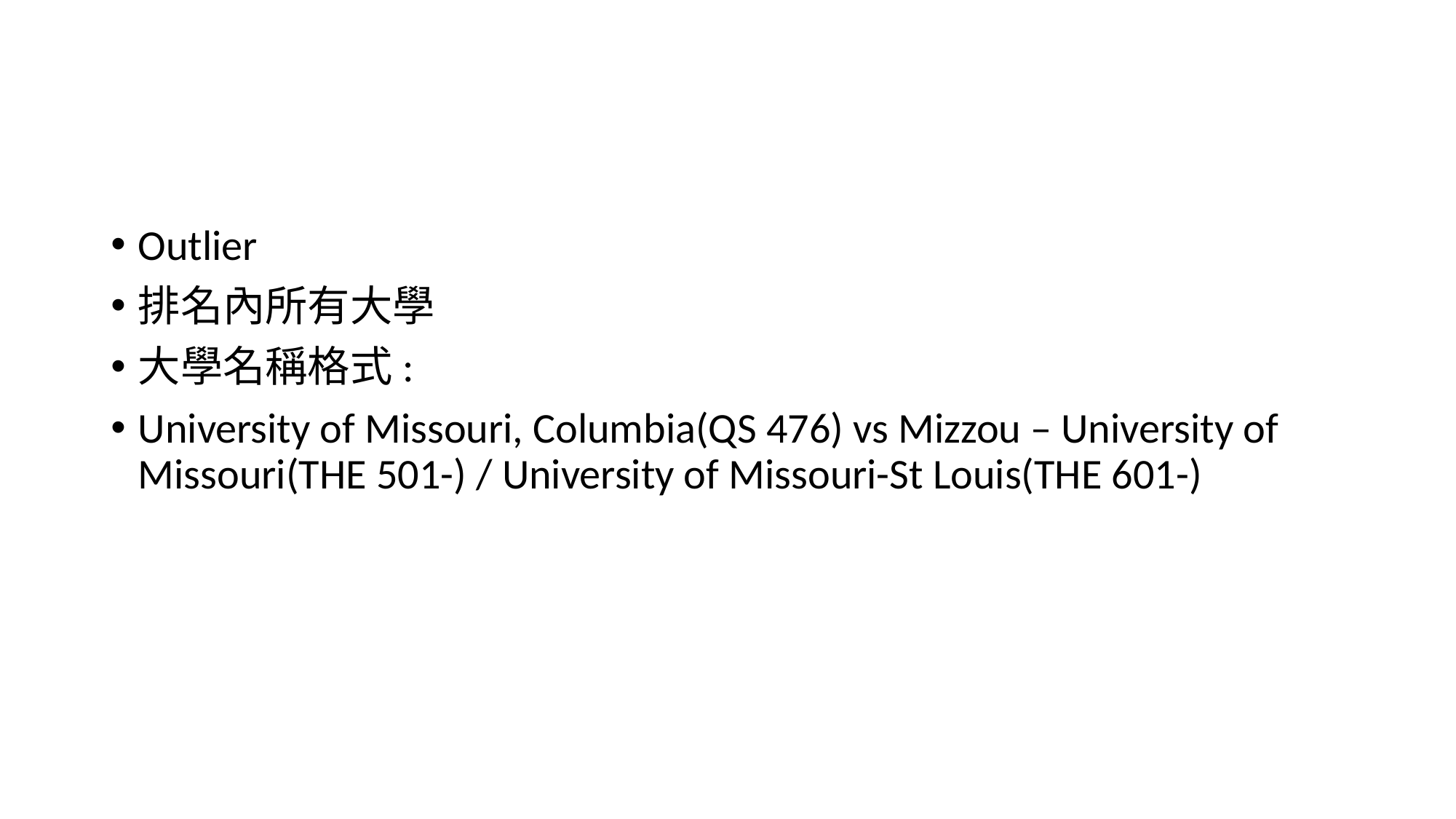

#
Outlier
排名內所有大學
大學名稱格式:
University of Missouri, Columbia(QS 476) vs Mizzou – University of Missouri(THE 501-) / University of Missouri-St Louis(THE 601-)